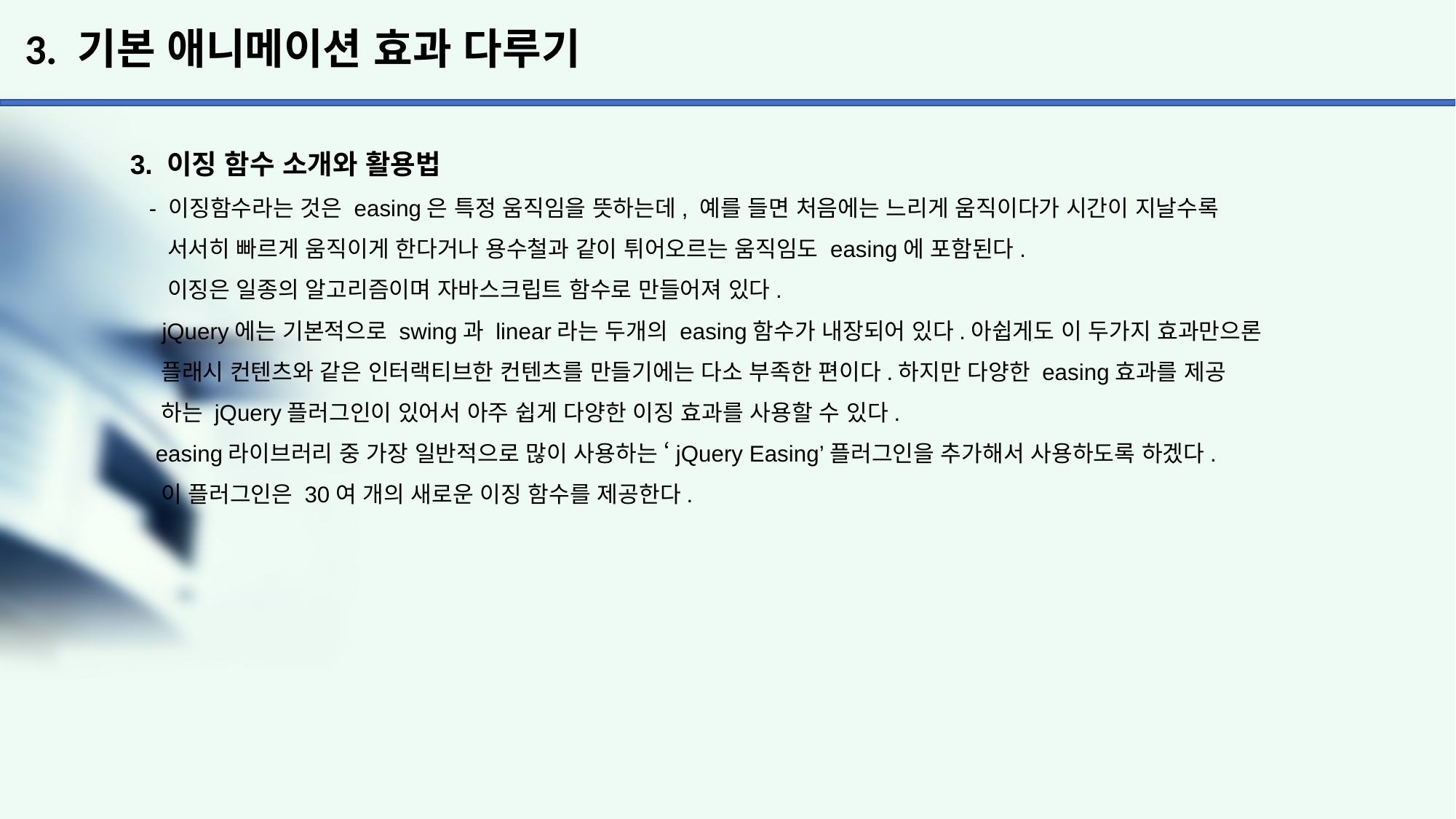

# 3. 기본 애니메이션 효과 다루기
3. 이징 함수 소개와 활용법
   - 이징함수라는 것은 easing은 특정 움직임을 뜻하는데, 예를 들면 처음에는 느리게 움직이다가 시간이 지날수록
     서서히 빠르게 움직이게 한다거나 용수철과 같이 튀어오르는 움직임도 easing에 포함된다.
     이징은 일종의 알고리즘이며 자바스크립트 함수로 만들어져 있다.
     jQuery에는 기본적으로 swing과 linear라는 두개의 easing함수가 내장되어 있다.아쉽게도 이 두가지 효과만으론
    플래시 컨텐츠와 같은 인터랙티브한 컨텐츠를 만들기에는 다소 부족한 편이다.하지만 다양한 easing효과를 제공
    하는 jQuery플러그인이 있어서 아주 쉽게 다양한 이징 효과를 사용할 수 있다.
    easing라이브러리 중 가장 일반적으로 많이 사용하는 ‘jQuery Easing’플러그인을 추가해서 사용하도록 하겠다.
    이 플러그인은 30여 개의 새로운 이징 함수를 제공한다.